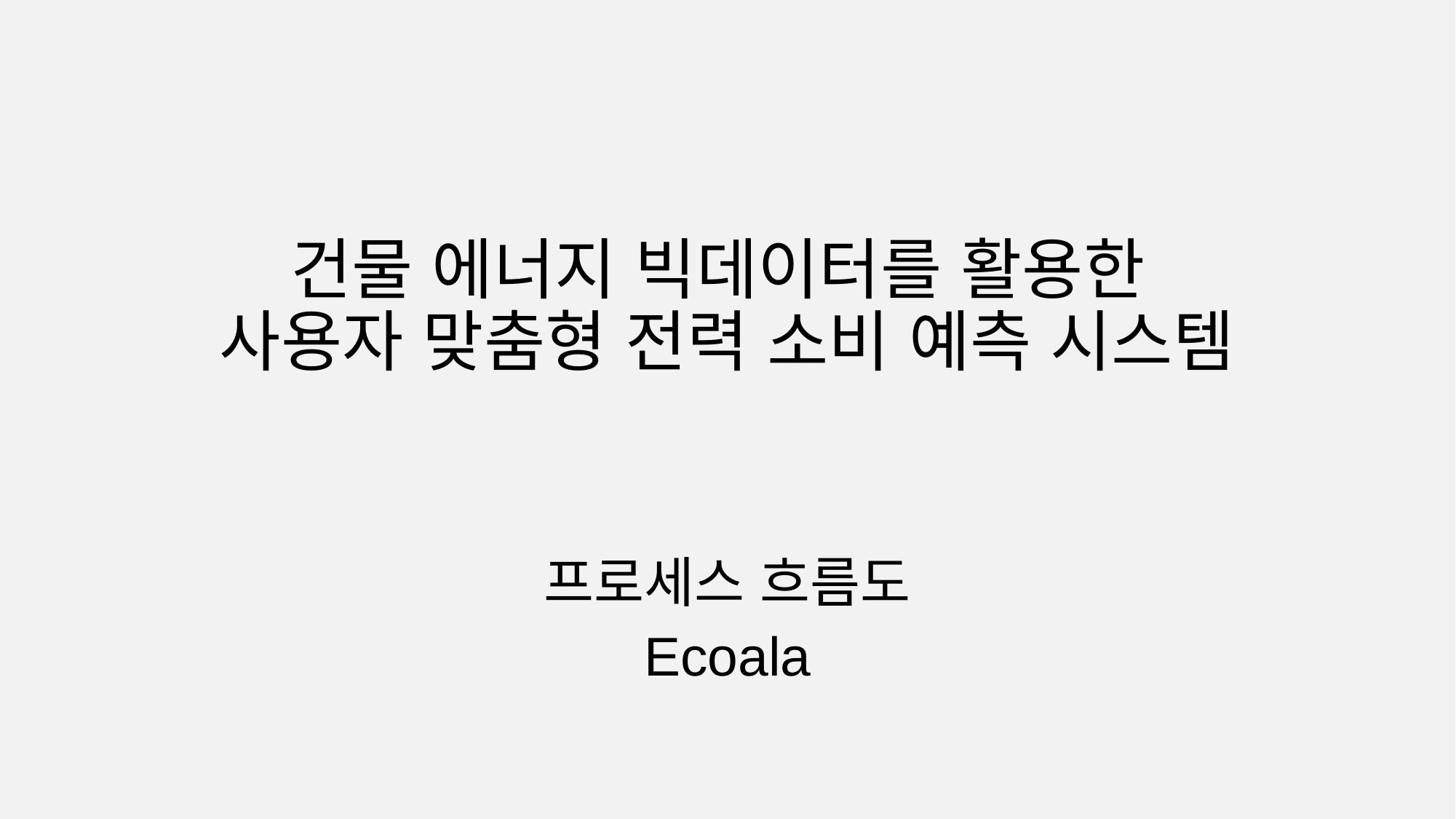

# 건물 에너지 빅데이터를 활용한 사용자 맞춤형 전력 소비 예측 시스템
프로세스 흐름도
Ecoala